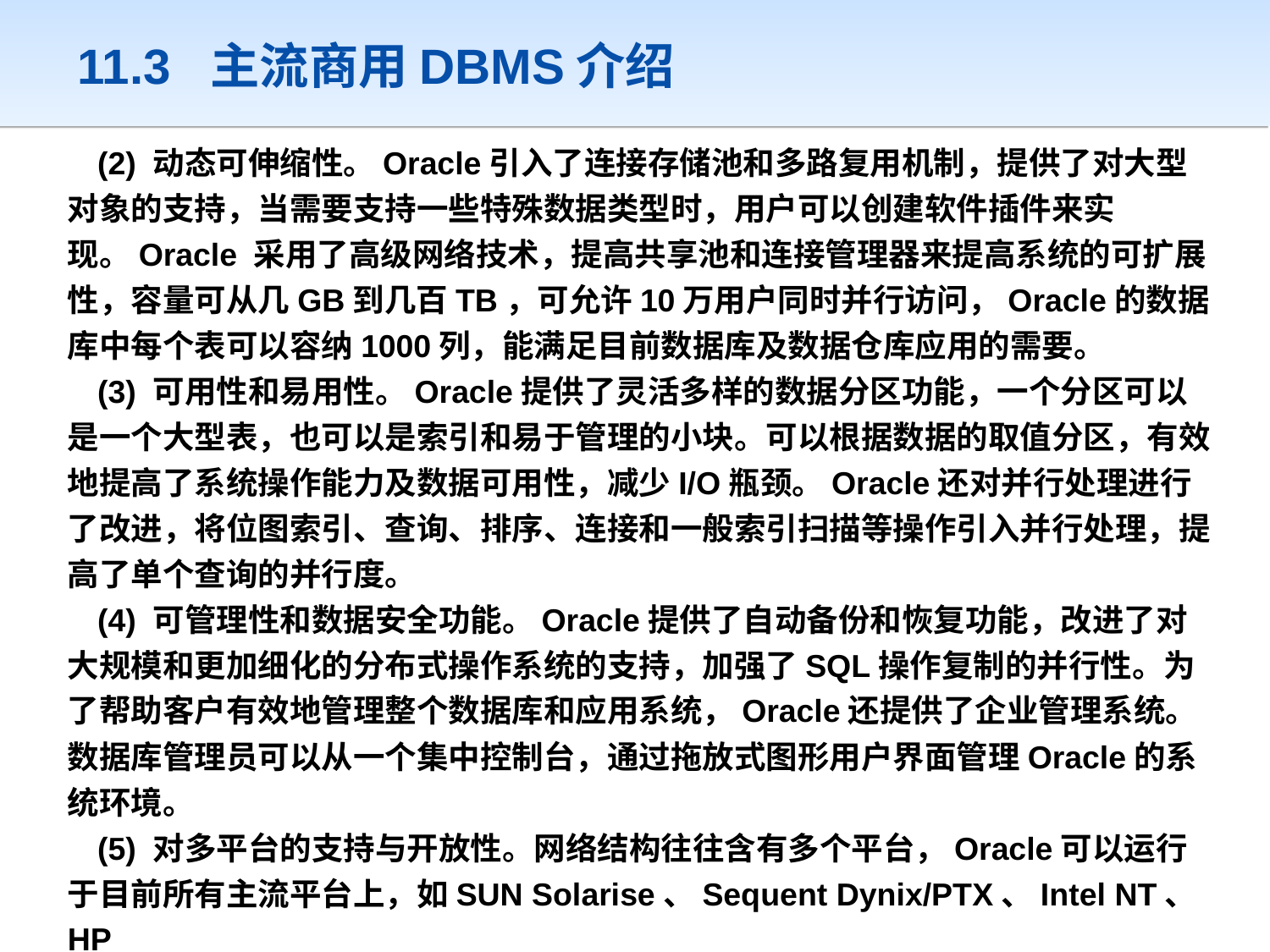

# 11.3  主流商用DBMS介绍
(2) 动态可伸缩性。Oracle引入了连接存储池和多路复用机制，提供了对大型对象的支持，当需要支持一些特殊数据类型时，用户可以创建软件插件来实现。Oracle 采用了高级网络技术，提高共享池和连接管理器来提高系统的可扩展性，容量可从几GB到几百TB，可允许10万用户同时并行访问，Oracle的数据库中每个表可以容纳1000列，能满足目前数据库及数据仓库应用的需要。
(3) 可用性和易用性。Oracle提供了灵活多样的数据分区功能，一个分区可以是一个大型表，也可以是索引和易于管理的小块。可以根据数据的取值分区，有效地提高了系统操作能力及数据可用性，减少I/O瓶颈。Oracle还对并行处理进行了改进，将位图索引、查询、排序、连接和一般索引扫描等操作引入并行处理，提高了单个查询的并行度。
(4) 可管理性和数据安全功能。Oracle提供了自动备份和恢复功能，改进了对大规模和更加细化的分布式操作系统的支持，加强了SQL操作复制的并行性。为了帮助客户有效地管理整个数据库和应用系统，Oracle还提供了企业管理系统。数据库管理员可以从一个集中控制台，通过拖放式图形用户界面管理Oracle的系统环境。
(5) 对多平台的支持与开放性。网络结构往往含有多个平台，Oracle可以运行于目前所有主流平台上，如SUN Solarise、Sequent Dynix/PTX、Intel NT、HP